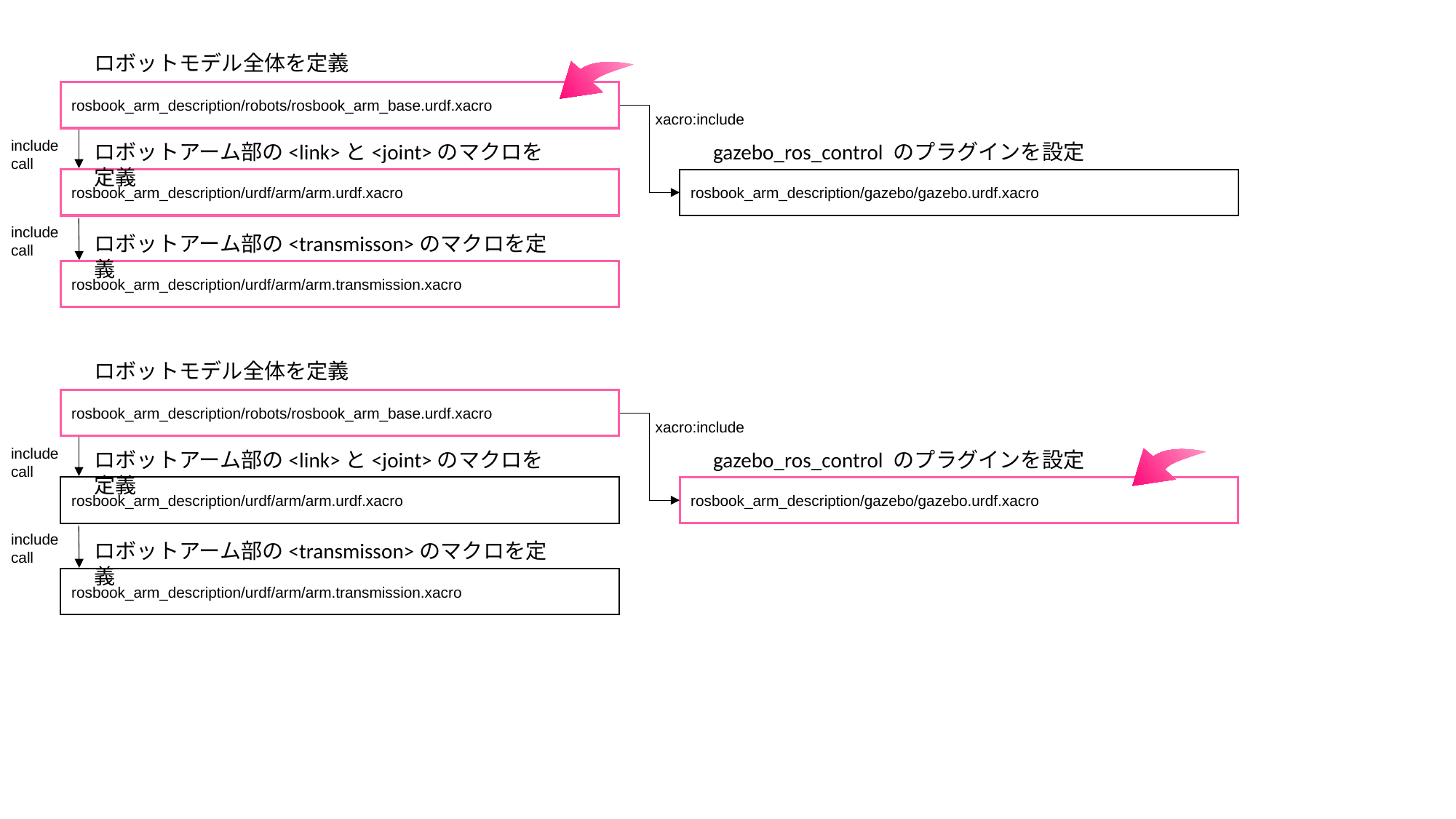

ロボットモデル全体を定義

rosbook_arm_description/robots/rosbook_arm_base.urdf.xacro
xacro:include
include
call
ロボットアーム部の<link>と<joint>のマクロを定義
gazebo_ros_control のプラグインを設定
rosbook_arm_description/urdf/arm/arm.urdf.xacro
rosbook_arm_description/gazebo/gazebo.urdf.xacro
include
call
ロボットアーム部の<transmisson>のマクロを定義
rosbook_arm_description/urdf/arm/arm.transmission.xacro
ロボットモデル全体を定義
rosbook_arm_description/robots/rosbook_arm_base.urdf.xacro
xacro:include
include
call
ロボットアーム部の<link>と<joint>のマクロを定義
gazebo_ros_control のプラグインを設定

rosbook_arm_description/urdf/arm/arm.urdf.xacro
rosbook_arm_description/gazebo/gazebo.urdf.xacro
include
call
ロボットアーム部の<transmisson>のマクロを定義
rosbook_arm_description/urdf/arm/arm.transmission.xacro